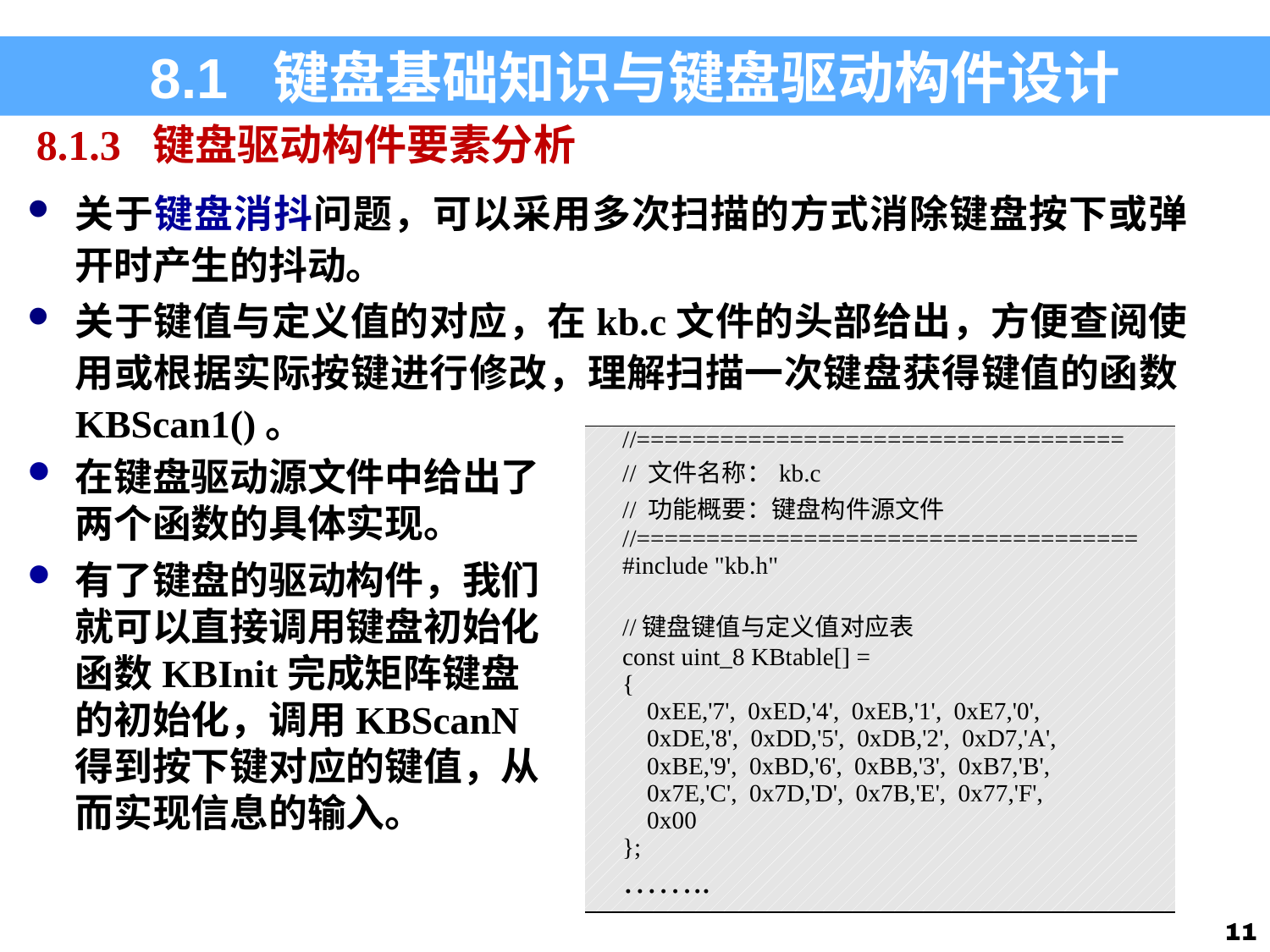

8.1  键盘基础知识与键盘驱动构件设计
8.1.3  键盘驱动构件要素分析
关于键盘消抖问题，可以采用多次扫描的方式消除键盘按下或弹开时产生的抖动。
关于键值与定义值的对应，在kb.c文件的头部给出，方便查阅使用或根据实际按键进行修改，理解扫描一次键盘获得键值的函数KBScan1()。
| //=================================== // 文件名称：kb.c // 功能概要：键盘构件源文件 //==================================== #include "kb.h"   //键盘键值与定义值对应表 const uint\_8 KBtable[] = { 0xEE,'7', 0xED,'4', 0xEB,'1', 0xE7,'0', 0xDE,'8', 0xDD,'5', 0xDB,'2', 0xD7,'A', 0xBE,'9', 0xBD,'6', 0xBB,'3', 0xB7,'B', 0x7E,'C', 0x7D,'D', 0x7B,'E', 0x77,'F', 0x00 }; …….. |
| --- |
在键盘驱动源文件中给出了两个函数的具体实现。
有了键盘的驱动构件，我们就可以直接调用键盘初始化函数KBInit完成矩阵键盘的初始化，调用KBScanN得到按下键对应的键值，从而实现信息的输入。
11